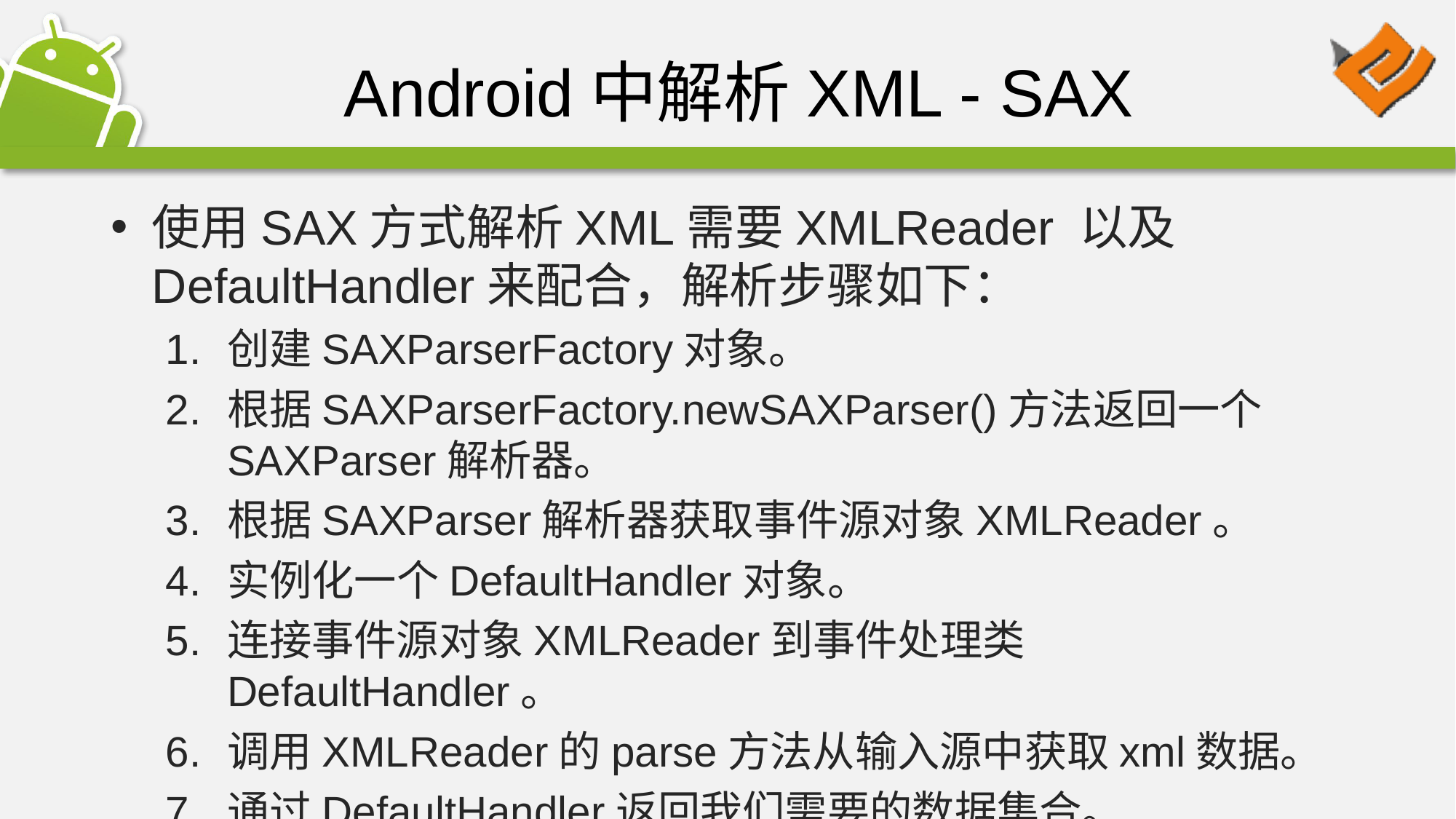

# Android中解析XML - SAX
使用SAX方式解析XML需要XMLReader 以及DefaultHandler来配合，解析步骤如下：
创建SAXParserFactory对象。
根据SAXParserFactory.newSAXParser()方法返回一个SAXParser解析器。
根据SAXParser解析器获取事件源对象XMLReader。
实例化一个DefaultHandler对象。
连接事件源对象XMLReader到事件处理类DefaultHandler。
调用XMLReader的parse方法从输入源中获取xml数据。
通过DefaultHandler返回我们需要的数据集合。